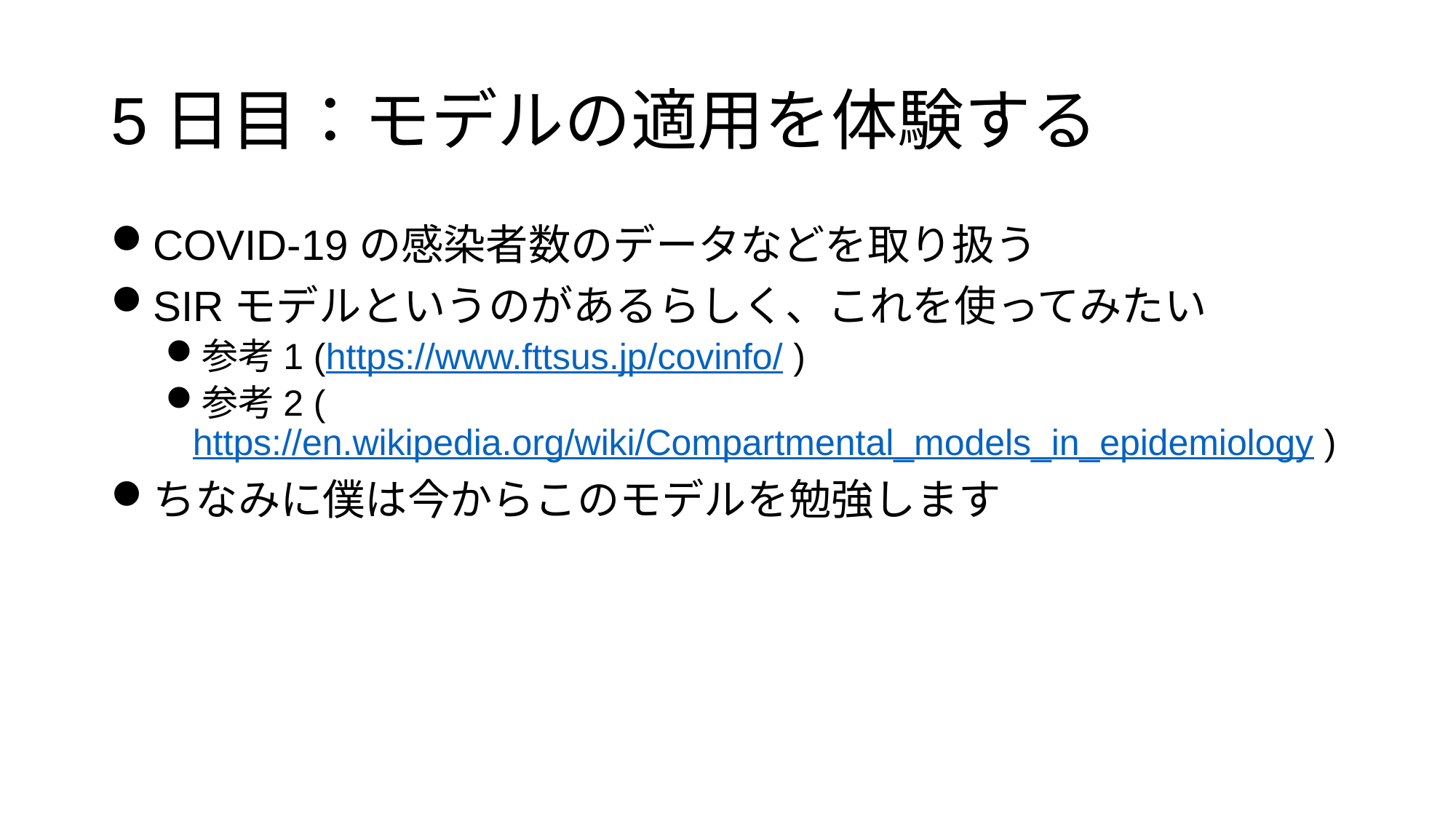

# 5日目：モデルの適用を体験する
COVID-19の感染者数のデータなどを取り扱う
SIRモデルというのがあるらしく、これを使ってみたい
参考1 (https://www.fttsus.jp/covinfo/ )
参考2 (https://en.wikipedia.org/wiki/Compartmental_models_in_epidemiology )
ちなみに僕は今からこのモデルを勉強します